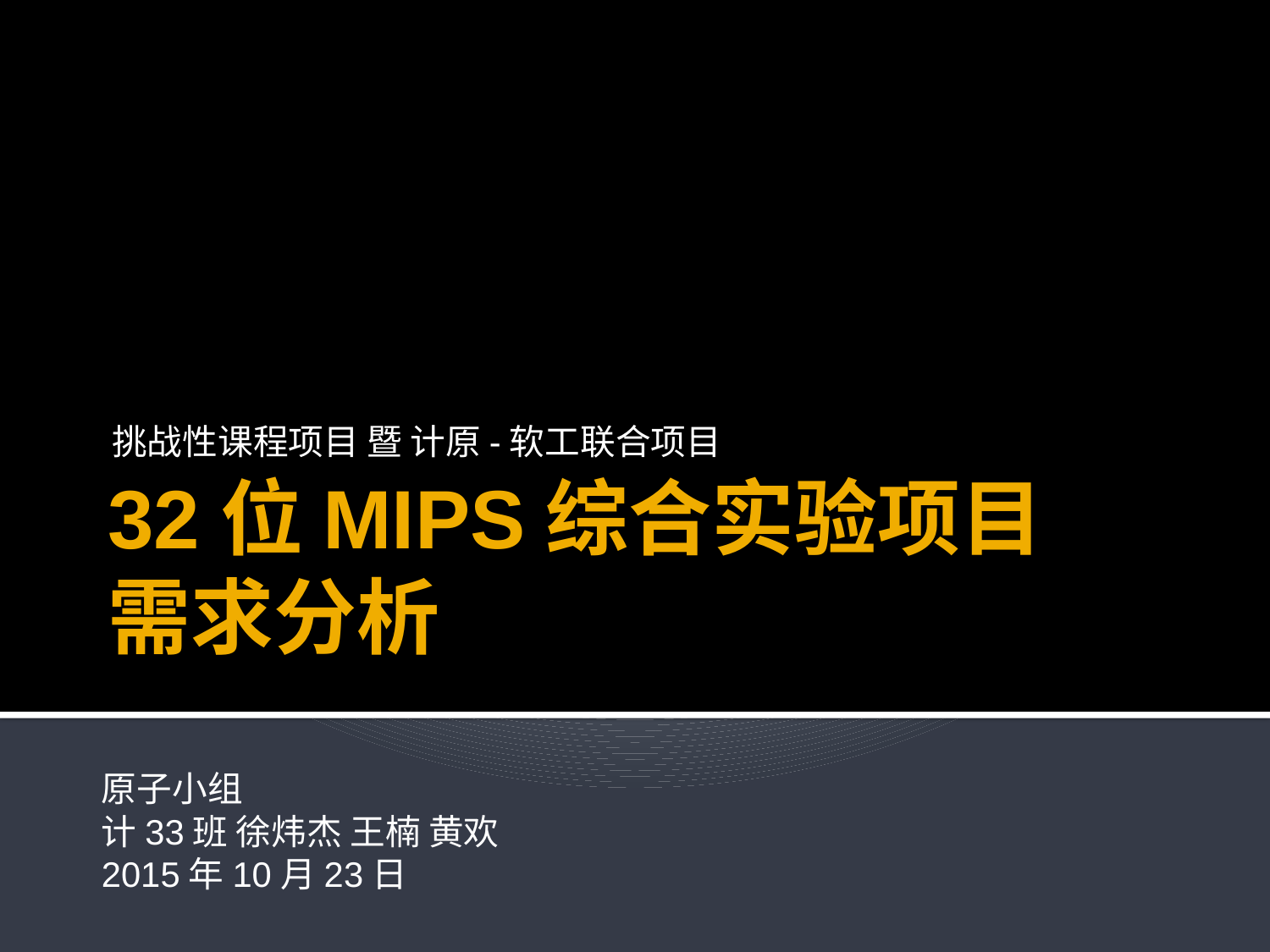

挑战性课程项目 暨 计原-软工联合项目
# 32位MIPS综合实验项目 需求分析
原子小组
计33班 徐炜杰 王楠 黄欢
2015年10月23日